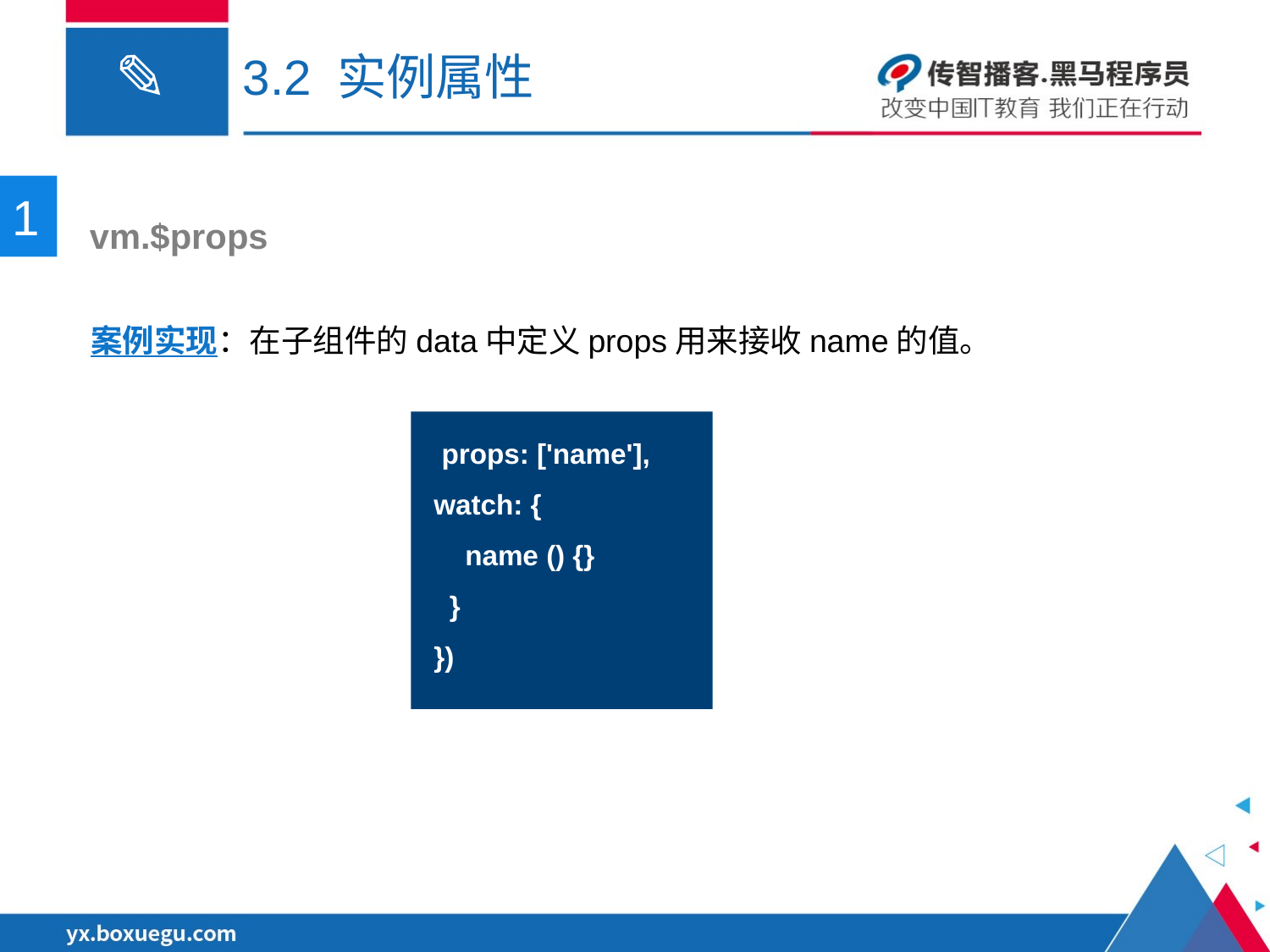

# 3.2 实例属性

1
  vm.$props
案例实现：在子组件的data中定义props用来接收name的值。

 props: ['name'],
watch: {
    name () {}
  }
})